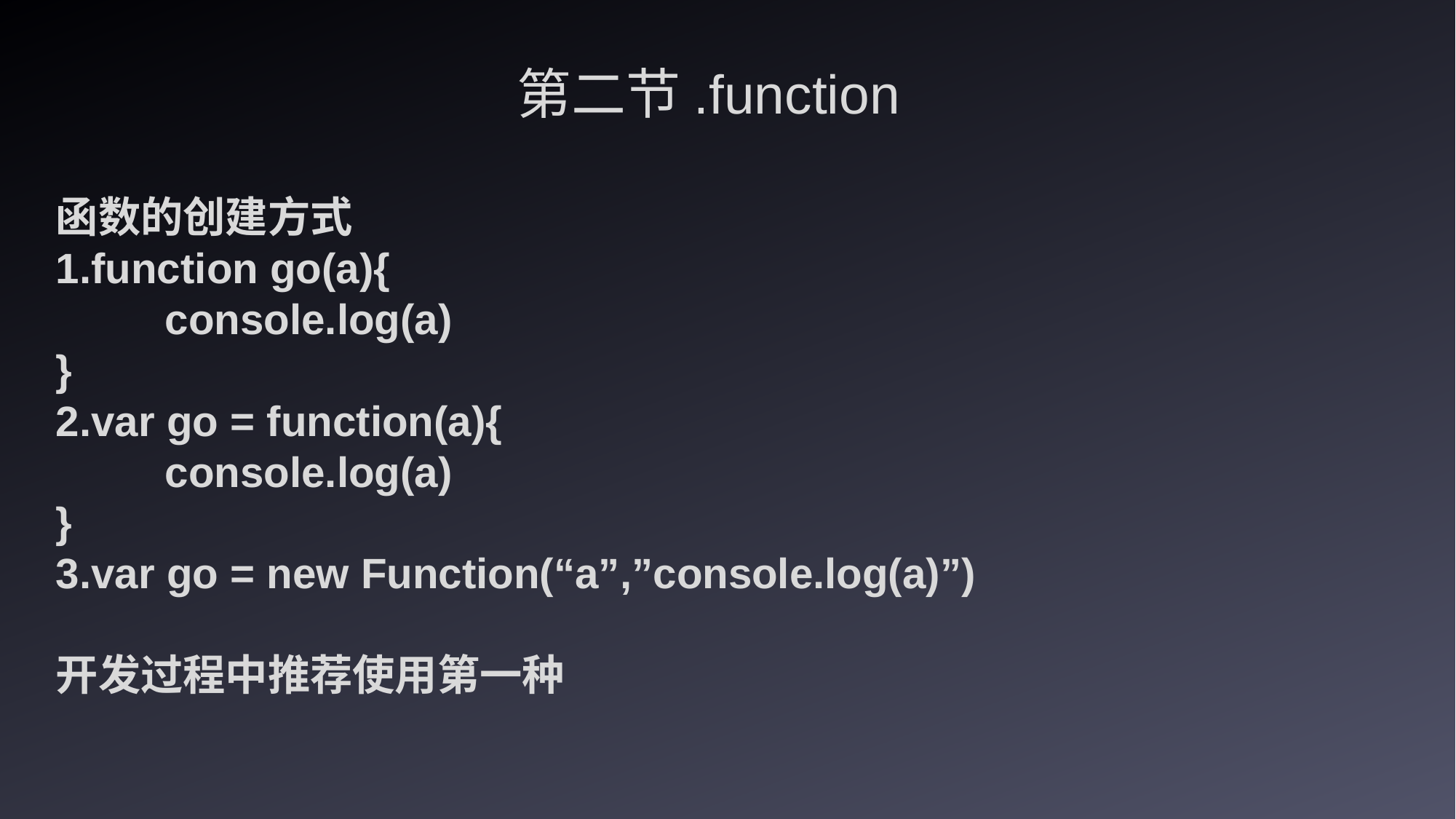

第二节.function
函数的创建方式
1.function go(a){
	console.log(a)
}
2.var go = function(a){
	console.log(a)
}
3.var go = new Function(“a”,”console.log(a)”)

开发过程中推荐使用第一种